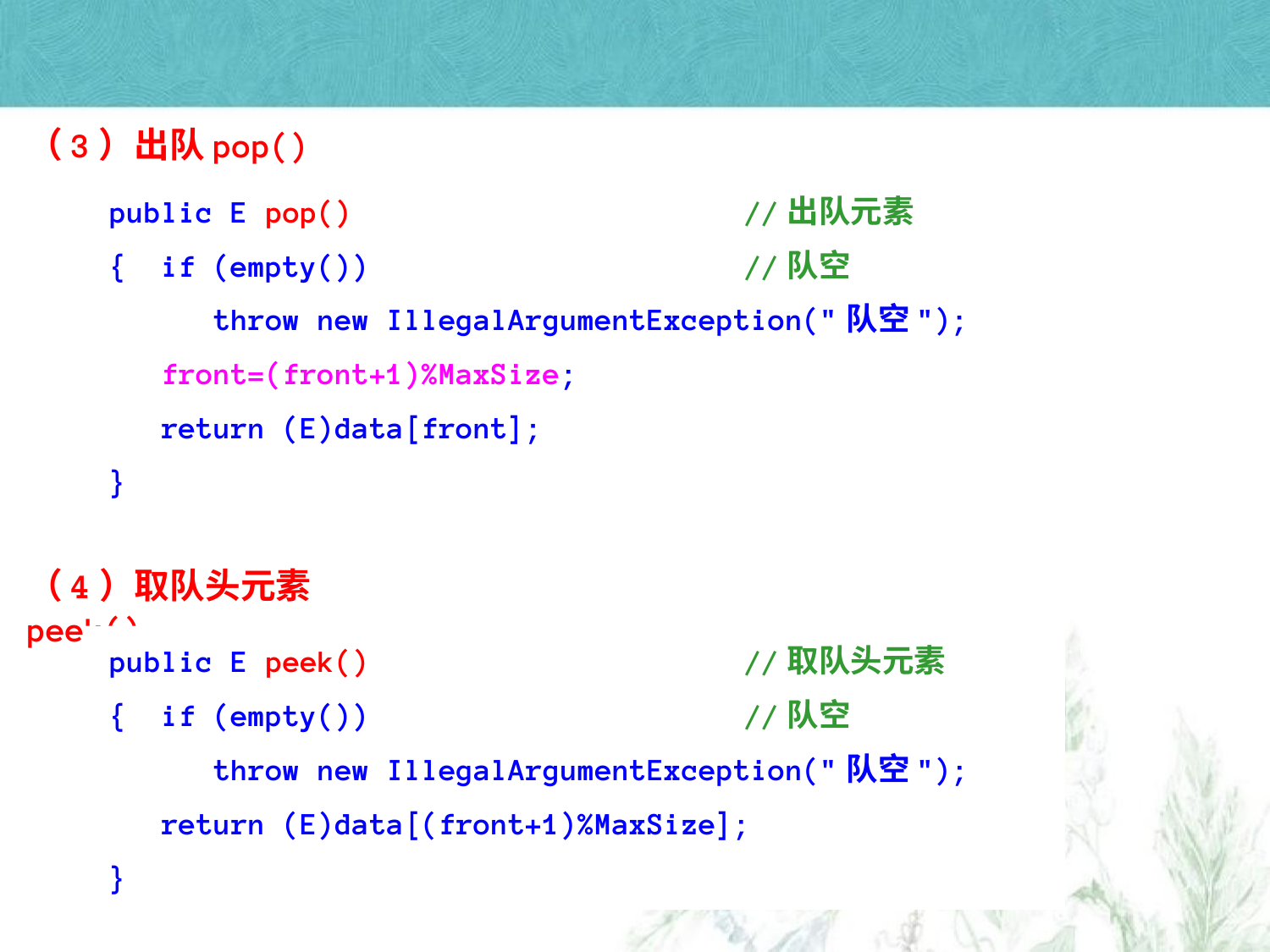

（3）出队pop()
public E pop()				//出队元素
{  if (empty())			//队空
      throw new IllegalArgumentException("队空");
   front=(front+1)%MaxSize;
   return (E)data[front];
}
（4）取队头元素peek()
public E peek()			//取队头元素
{  if (empty())			//队空
      throw new IllegalArgumentException("队空");
   return (E)data[(front+1)%MaxSize];
}